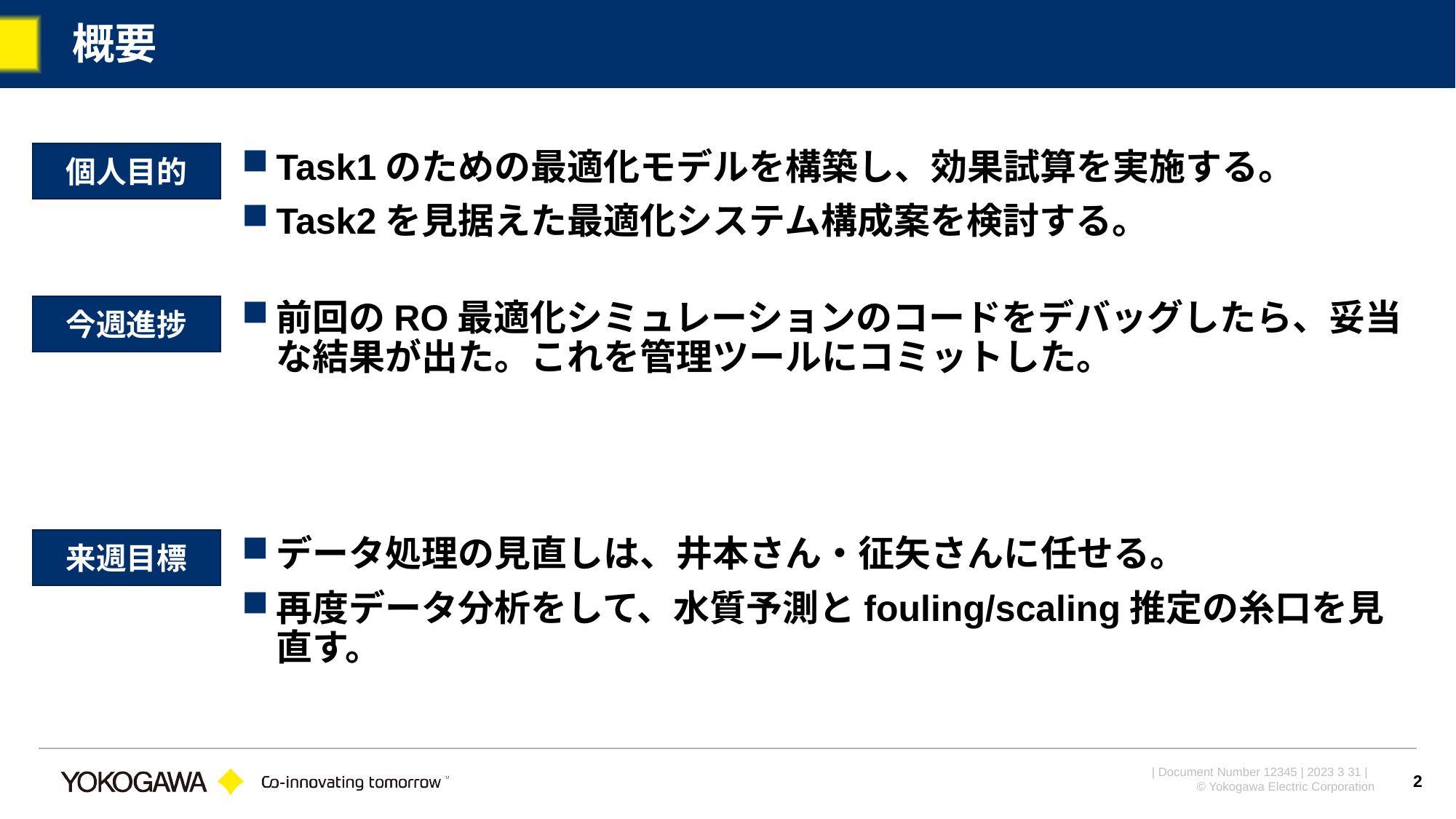

# 概要
個人目的
Task1のための最適化モデルを構築し、効果試算を実施する。
Task2を見据えた最適化システム構成案を検討する。
前回のRO最適化シミュレーションのコードをデバッグしたら、妥当な結果が出た。これを管理ツールにコミットした。
今週進捗
来週目標
データ処理の見直しは、井本さん・征矢さんに任せる。
再度データ分析をして、水質予測とfouling/scaling推定の糸口を見直す。
2